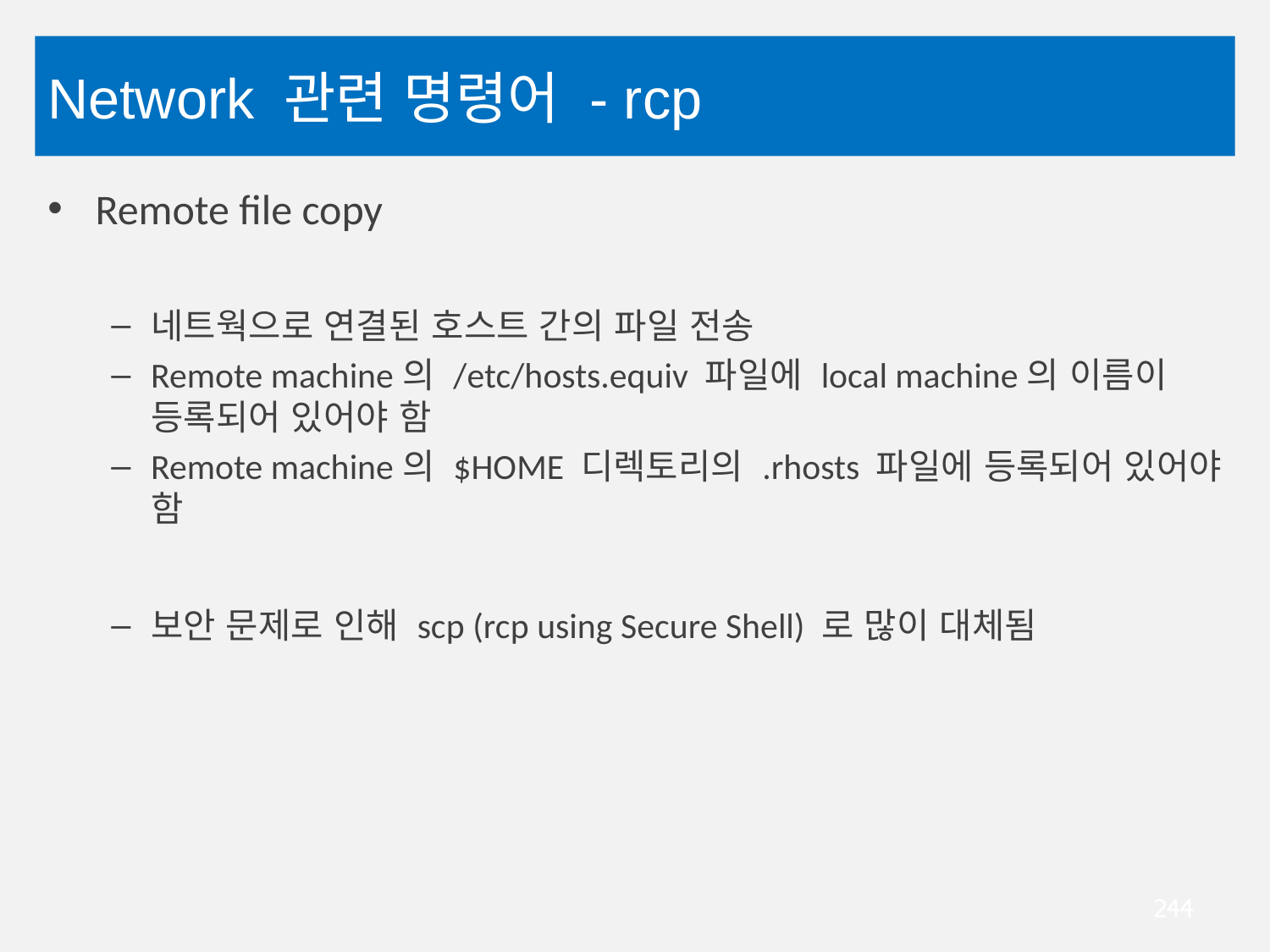

# Network 관련 명령어 - rcp
Remote file copy

네트웍으로 연결된 호스트 간의 파일 전송
Remote machine의 /etc/hosts.equiv 파일에 local machine의 이름이 등록되어 있어야 함
Remote machine의 $HOME 디렉토리의 .rhosts 파일에 등록되어 있어야 함

보안 문제로 인해 scp (rcp using Secure Shell) 로 많이 대체됨
244